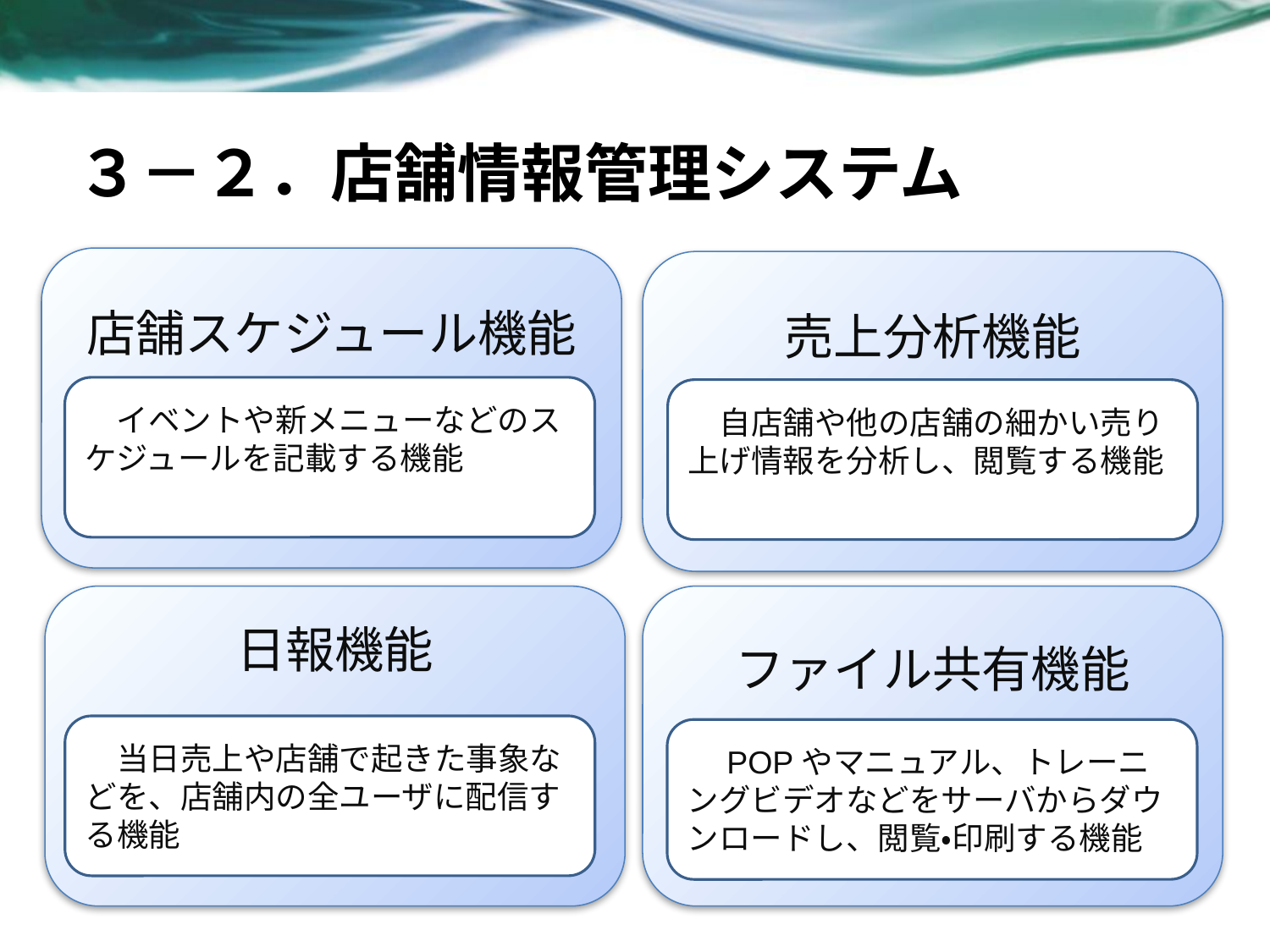

# ３－２．店舗情報管理システム
店舗スケジュール機能

　イベントや新メニューなどのスケジュールを記載する機能

　イベントや新メニューなどのスケジュールを記載する機能

売上分析機能

　自店舗や他の店舗の細かい売り上げ情報を分析し、閲覧する機能

　自店舗や他の店舗の細かい売り上げ情報を分析し、閲覧する機能

日報機能

　当日売上や店舗で起きた事象などを、店舗内の全ユーザに配信する機能

　当日売上や店舗で起きた事象などを、店舗内の全ユーザに配信する機能

ファイル共有機能

　POPやマニュアル、トレーニングビデオなどをサーバからダウンロードし、閲覧・印刷する機能
　POPやマニュアル、トレーニングビデオなどをサーバからダウンロードし、閲覧・印刷する機能